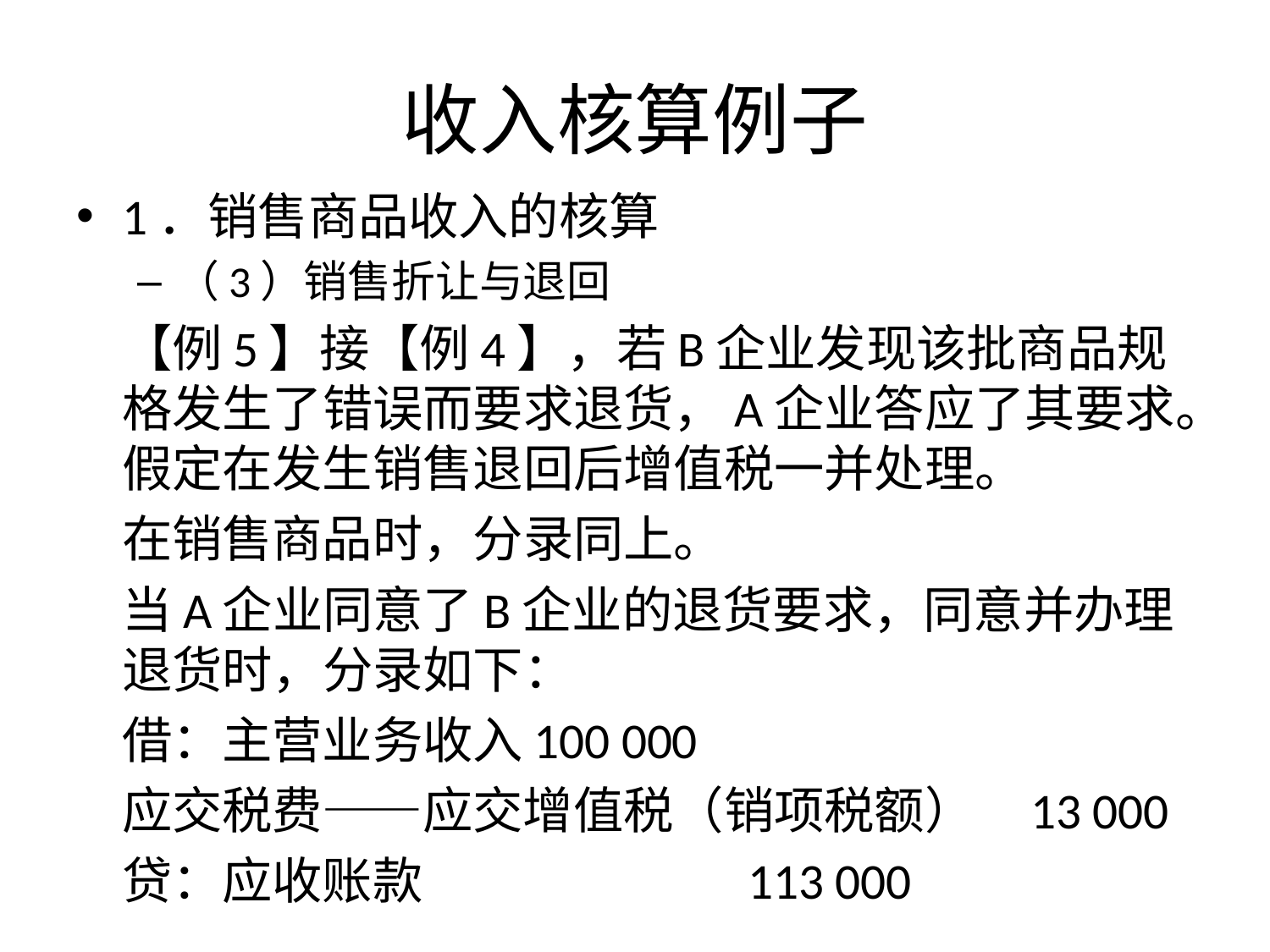

# 收入核算例子
1．销售商品收入的核算
（3）销售折让与退回
	【例5】接【例4】，若B企业发现该批商品规格发生了错误而要求退货，A企业答应了其要求。假定在发生销售退回后增值税一并处理。
	在销售商品时，分录同上。
	当A企业同意了B企业的退货要求，同意并办理退货时，分录如下：
	借：主营业务收入100 000
		应交税费——应交增值税（销项税额）    13 000
		贷：应收账款                            113 000